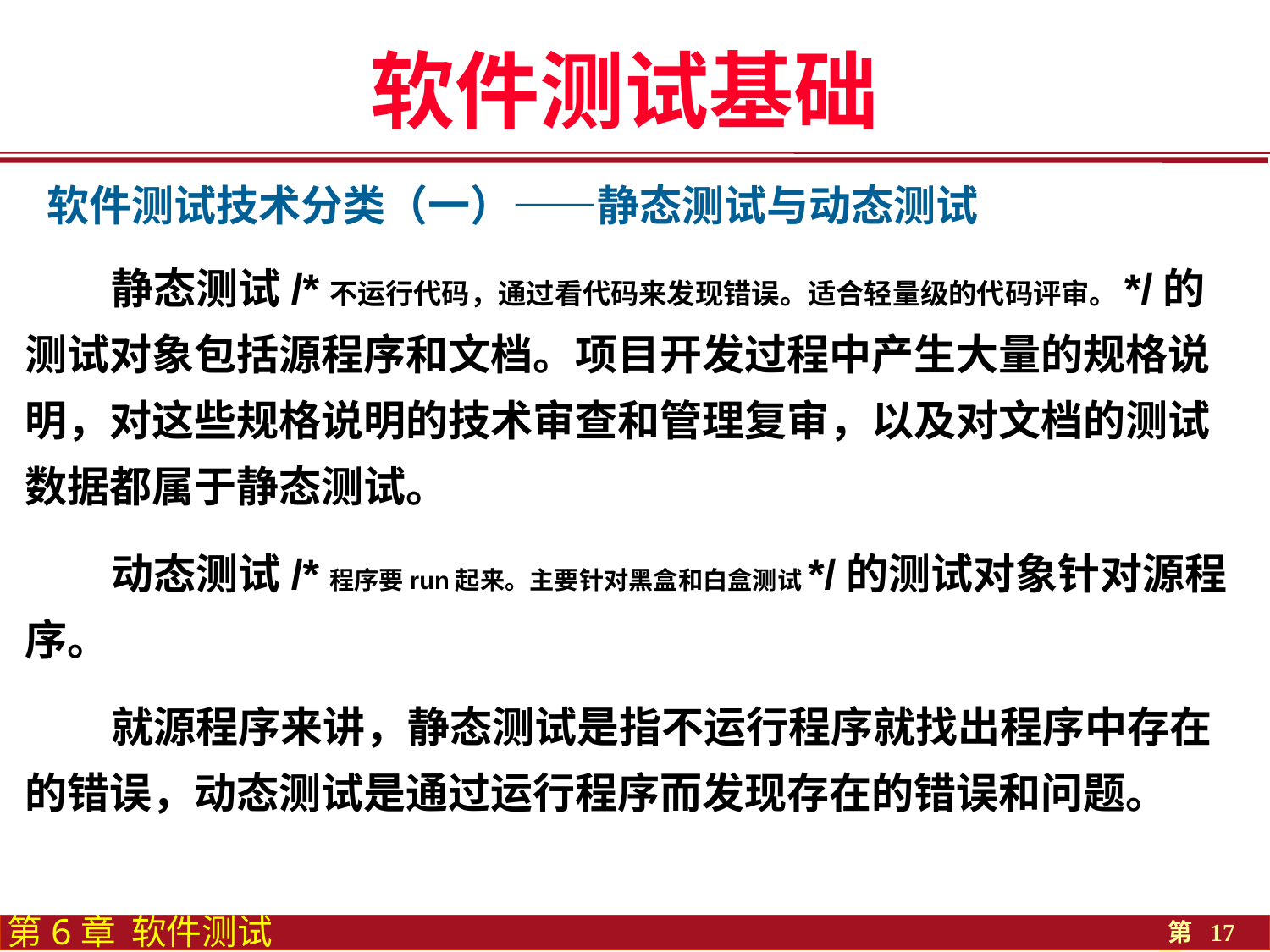

软件测试基础
软件测试技术分类（一）——静态测试与动态测试
    静态测试/*不运行代码，通过看代码来发现错误。适合轻量级的代码评审。*/的测试对象包括源程序和文档。项目开发过程中产生大量的规格说明，对这些规格说明的技术审查和管理复审，以及对文档的测试数据都属于静态测试。
    动态测试/*程序要run起来。主要针对黑盒和白盒测试*/的测试对象针对源程序。
    就源程序来讲，静态测试是指不运行程序就找出程序中存在的错误，动态测试是通过运行程序而发现存在的错误和问题。